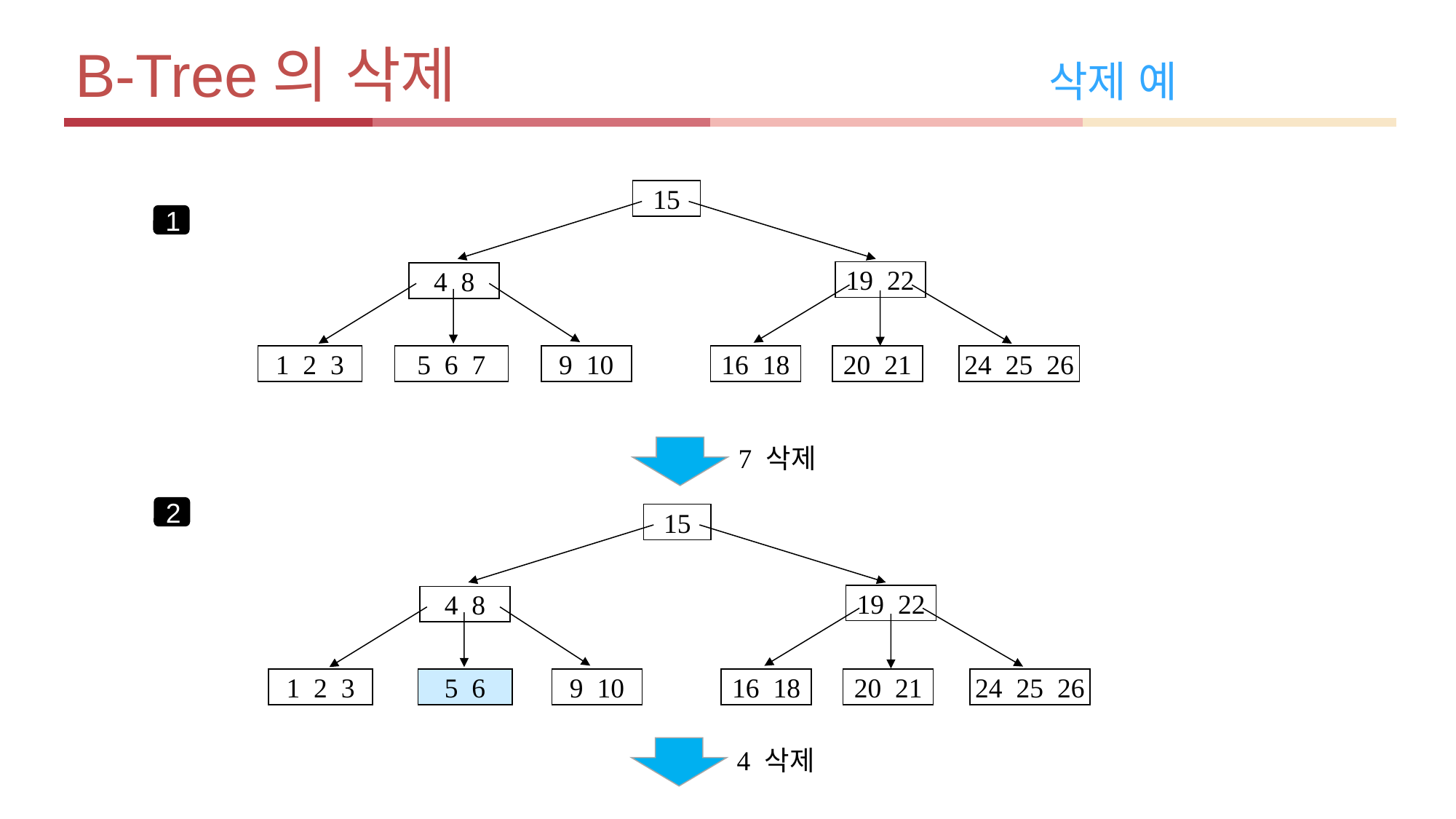

B-Tree의 삭제                                   삭제 예
15

19  22
4  8

1  2  3
5  6  7
9  10
16  18
20  21
24  25  26
7 삭제
15

19  22
4  8

1  2  3
5  6
9  10
16  18
20  21
24  25  26
4 삭제
1

2